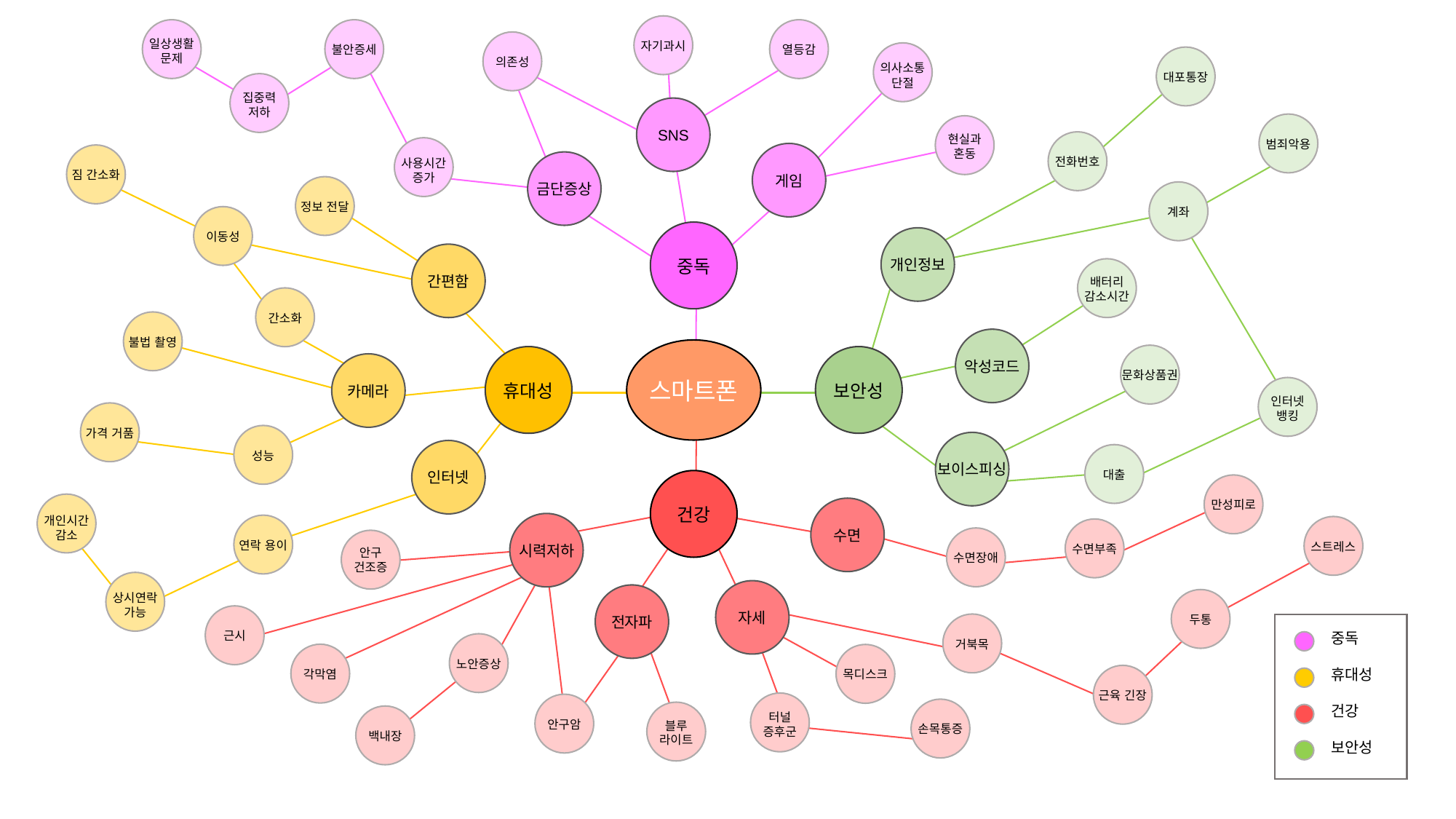

자기과시

열등감

일상생활
문제

불안증세

의존성

의사소통
단절

대포통장

집중력
저하

SNS

범죄악용

현실과
혼동

전화번호

사용시간
증가

게임

짐 간소화

금단증상

정보 전달

계좌

이동성

중독

개인정보

간편함

배터리
감소시간

간소화

불법 촬영

악성코드

문화상품권

휴대성

보안성

카메라
스마트폰

인터넷
뱅킹

가격 거품

성능

보이스피싱

인터넷

대출

건강

만성피로

개인시간
감소

수면

시력저하

연락 용이

스트레스

수면부족

수면장애

안구
건조증

상시연락
가능

자세

전자파

두통

근시

거북목

노안증상

각막염

목디스크

근육 긴장

터널
증후군

안구암

손목통증

블루
라이트

백내장

중독

휴대성

건강

보안성